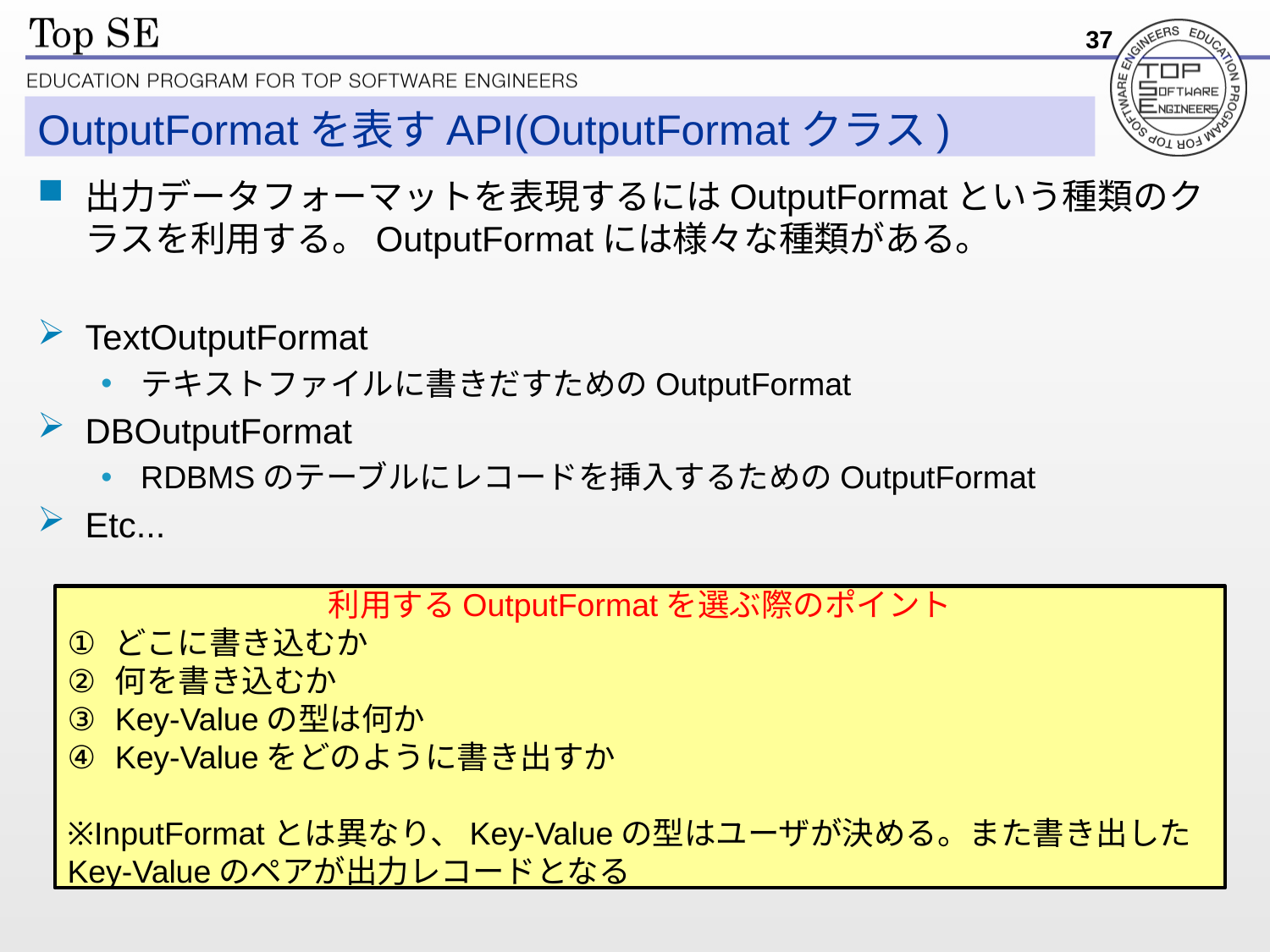

37
# OutputFormatを表すAPI(OutputFormatクラス)
出力データフォーマットを表現するにはOutputFormatという種類のクラスを利用する。OutputFormatには様々な種類がある。

TextOutputFormat
テキストファイルに書きだすためのOutputFormat
DBOutputFormat
RDBMSのテーブルにレコードを挿入するためのOutputFormat
Etc...
利用するOutputFormatを選ぶ際のポイント
どこに書き込むか
何を書き込むか
Key-Valueの型は何か
Key-Valueをどのように書き出すか

※InputFormatとは異なり、Key-Valueの型はユーザが決める。また書き出したKey-Valueのペアが出力レコードとなる